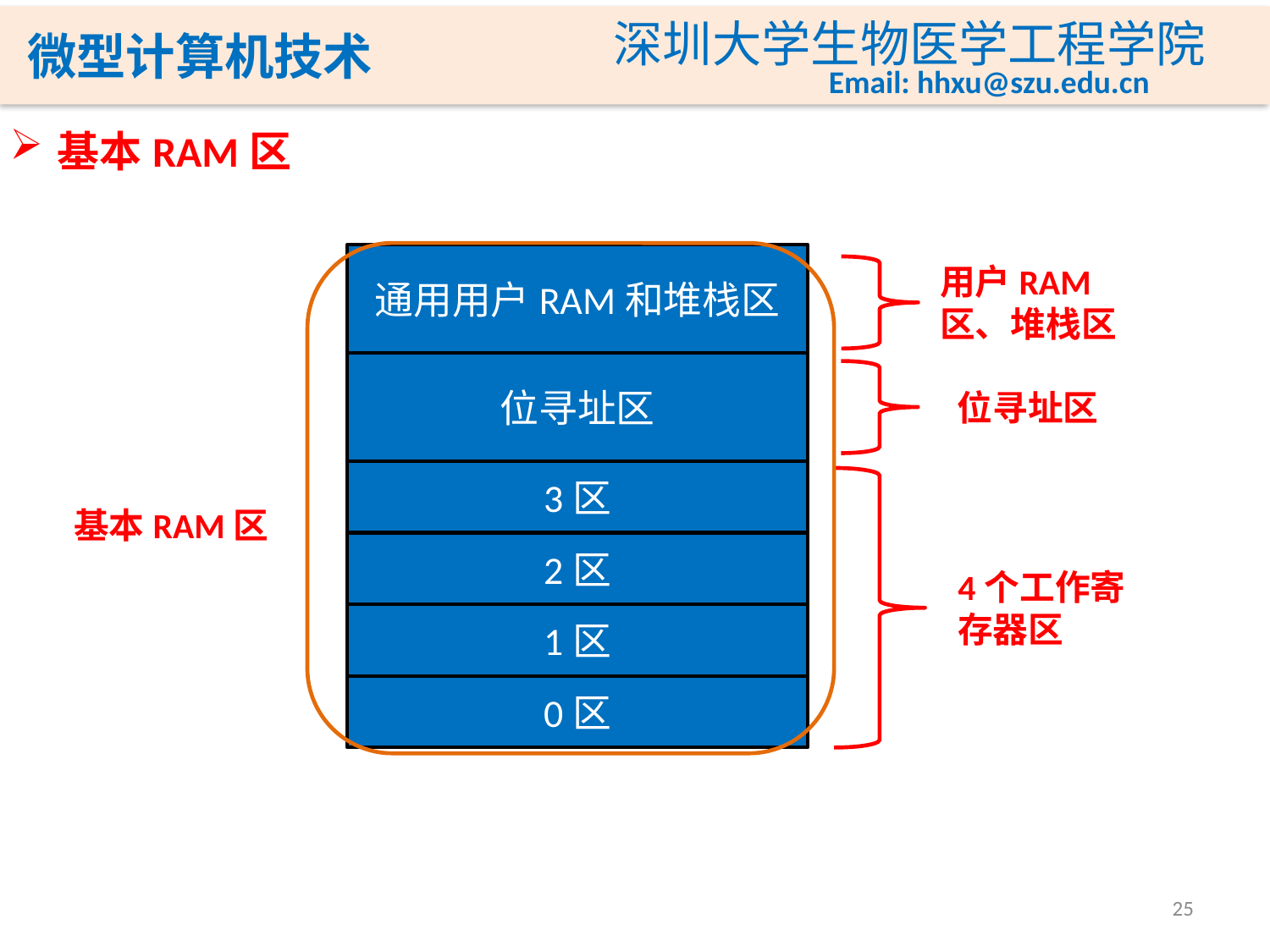

基本RAM区

通用用户RAM和堆栈区
用户RAM区、堆栈区

位寻址区

位寻址区
3区

基本RAM区
2区
4个工作寄  存器区
1区
0区
25